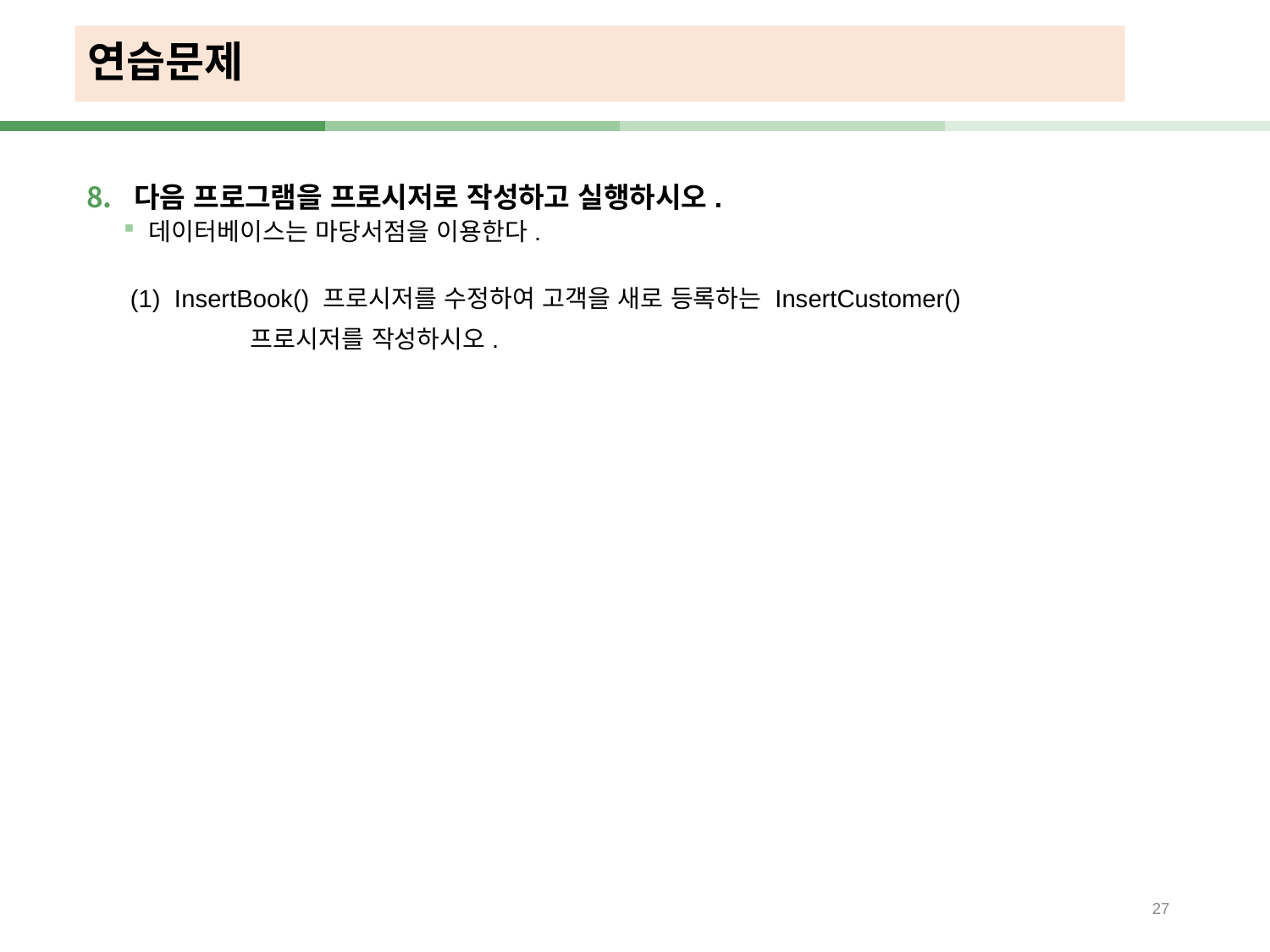

# 연습문제
다음 프로그램을 프로시저로 작성하고 실행하시오.
데이터베이스는 마당서점을 이용한다.
 (1)  InsertBook() 프로시저를 수정하여 고객을 새로 등록하는 InsertCustomer()
	프로시저를 작성하시오.

27